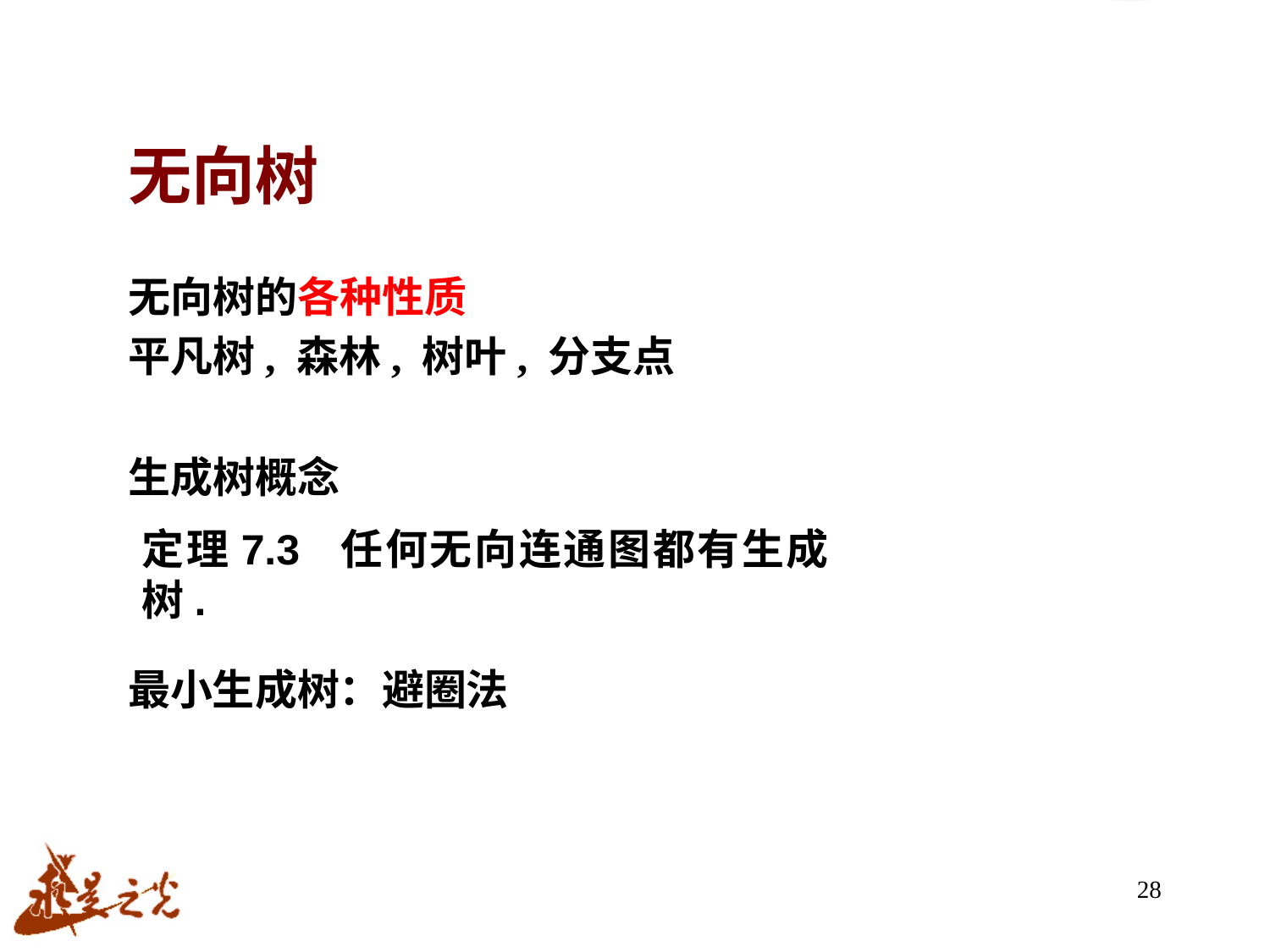

无向树
无向树的各种性质
平凡树, 森林, 树叶, 分支点
生成树概念
定理7.3  任何无向连通图都有生成树.
最小生成树：避圈法
28